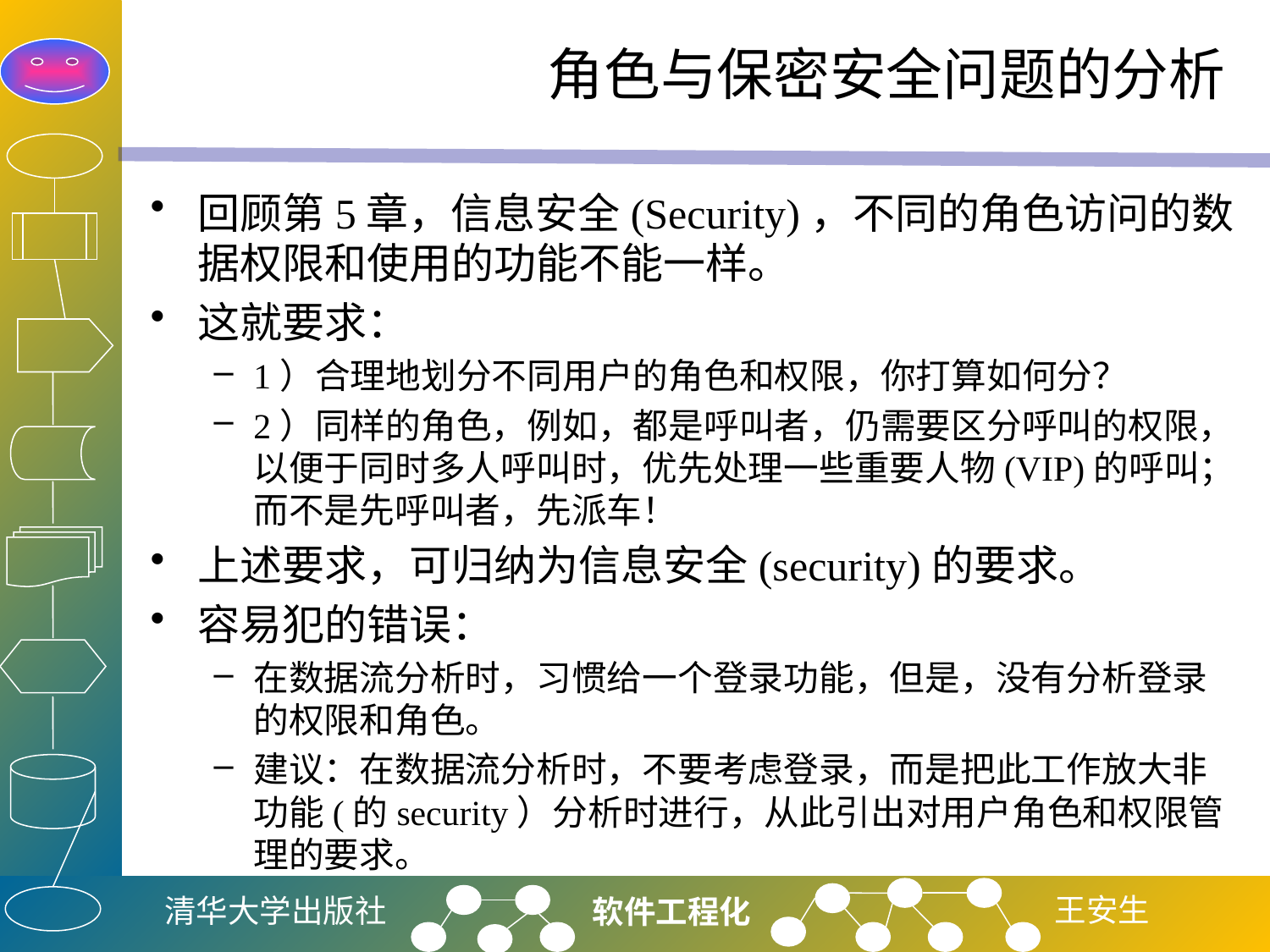

# 角色与保密安全问题的分析
回顾第5章，信息安全(Security)，不同的角色访问的数据权限和使用的功能不能一样。
这就要求：
1）合理地划分不同用户的角色和权限，你打算如何分？
2）同样的角色，例如，都是呼叫者，仍需要区分呼叫的权限，以便于同时多人呼叫时，优先处理一些重要人物(VIP)的呼叫；而不是先呼叫者，先派车！
上述要求，可归纳为信息安全(security)的要求。
容易犯的错误：
在数据流分析时，习惯给一个登录功能，但是，没有分析登录的权限和角色。
建议：在数据流分析时，不要考虑登录，而是把此工作放大非功能(的security）分析时进行，从此引出对用户角色和权限管理的要求。